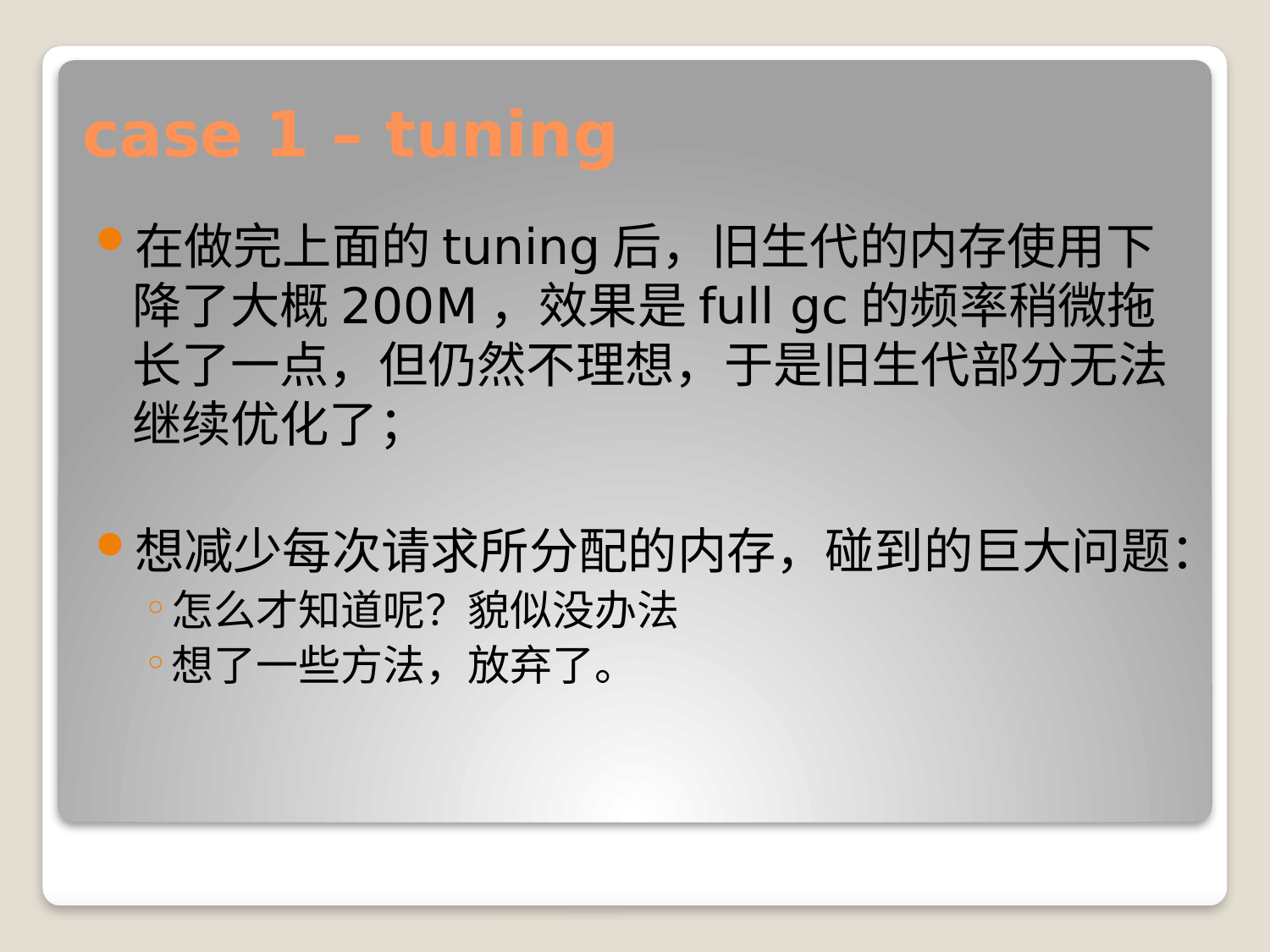

# case 1 – tuning
在做完上面的tuning后，旧生代的内存使用下降了大概200M，效果是full gc的频率稍微拖长了一点，但仍然不理想，于是旧生代部分无法继续优化了；

想减少每次请求所分配的内存，碰到的巨大问题：
怎么才知道呢？貌似没办法
想了一些方法，放弃了。